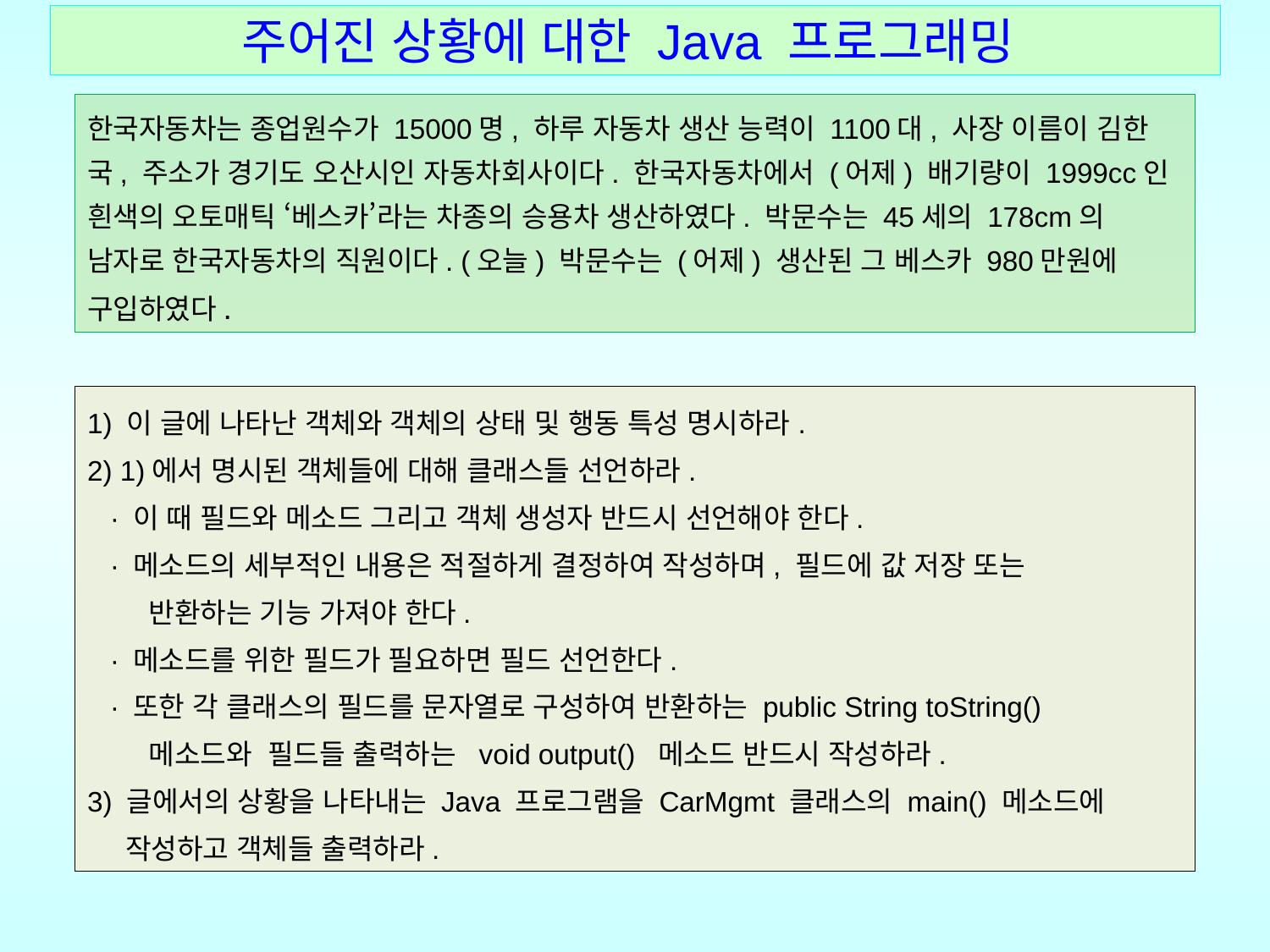

# 주어진 상황에 대한 Java 프로그래밍
한국자동차는 종업원수가 15000명, 하루 자동차 생산 능력이 1100대, 사장 이름이 김한국, 주소가 경기도 오산시인 자동차회사이다. 한국자동차에서 (어제) 배기량이 1999cc인 흰색의 오토매틱 ‘베스카’라는 차종의 승용차 생산하였다. 박문수는 45세의 178cm의 남자로 한국자동차의 직원이다. (오늘) 박문수는 (어제) 생산된 그 베스카 980만원에 구입하였다.

1) 이 글에 나타난 객체와 객체의 상태 및 행동 특성 명시하라.
2) 1)에서 명시된 객체들에 대해 클래스들 선언하라.
   ∙ 이 때 필드와 메소드 그리고 객체 생성자 반드시 선언해야 한다.
   ∙ 메소드의 세부적인 내용은 적절하게 결정하여 작성하며, 필드에 값 저장 또는
       반환하는 기능 가져야 한다.
   ∙ 메소드를 위한 필드가 필요하면 필드 선언한다.
   ∙ 또한 각 클래스의 필드를 문자열로 구성하여 반환하는 public String toString()
       메소드와  필드들 출력하는  void output()  메소드 반드시 작성하라.
3) 글에서의 상황을 나타내는 Java 프로그램을 CarMgmt 클래스의 main() 메소드에
    작성하고 객체들 출력하라.